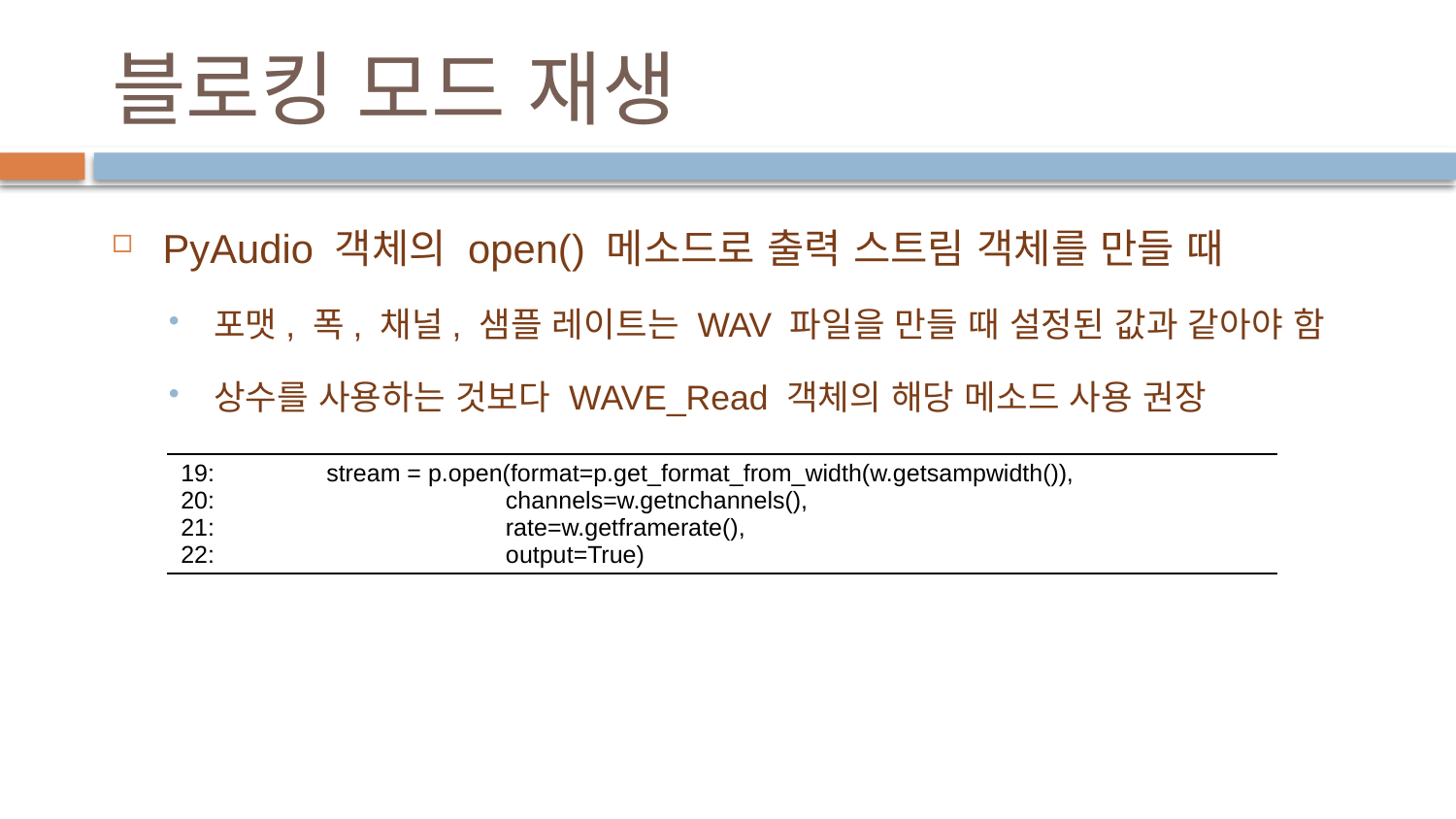

# 블로킹 모드 재생
PyAudio 객체의 open() 메소드로 출력 스트림 객체를 만들 때
포맷, 폭, 채널, 샘플 레이트는 WAV 파일을 만들 때 설정된 값과 같아야 함
상수를 사용하는 것보다 WAVE_Read 객체의 해당 메소드 사용 권장
| 19: stream = p.open(format=p.get\_format\_from\_width(w.getsampwidth()), 20: channels=w.getnchannels(), 21: rate=w.getframerate(), 22: output=True) |
| --- |